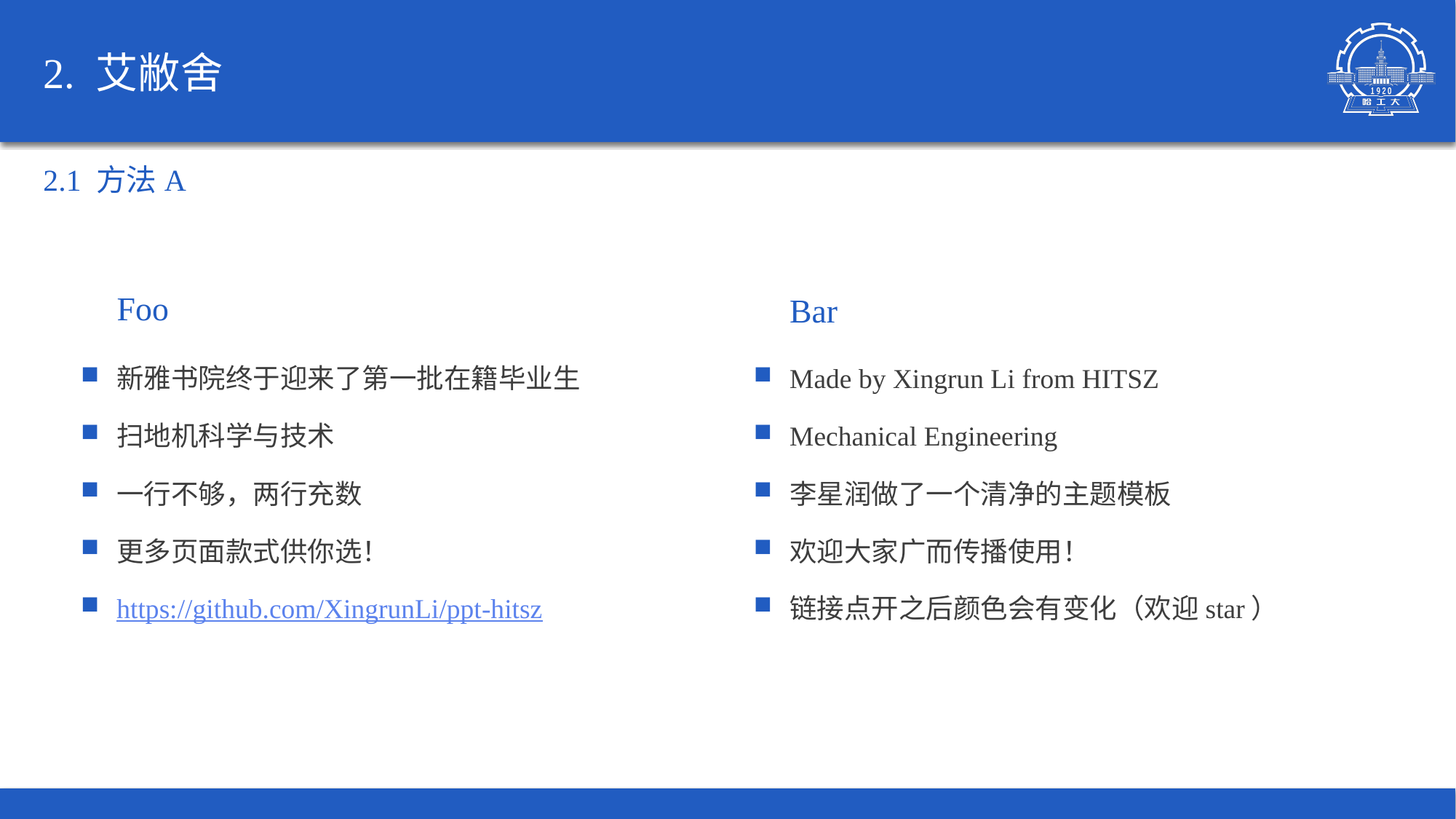

# 2. 艾敝舍
2.1 方法A
Foo
Bar
新雅书院终于迎来了第一批在籍毕业生
扫地机科学与技术
一行不够，两行充数
更多页面款式供你选！
https://github.com/XingrunLi/ppt-hitsz

Made by Xingrun Li from HITSZ
Mechanical Engineering
李星润做了一个清净的主题模板
欢迎大家广而传播使用！
链接点开之后颜色会有变化（欢迎star）